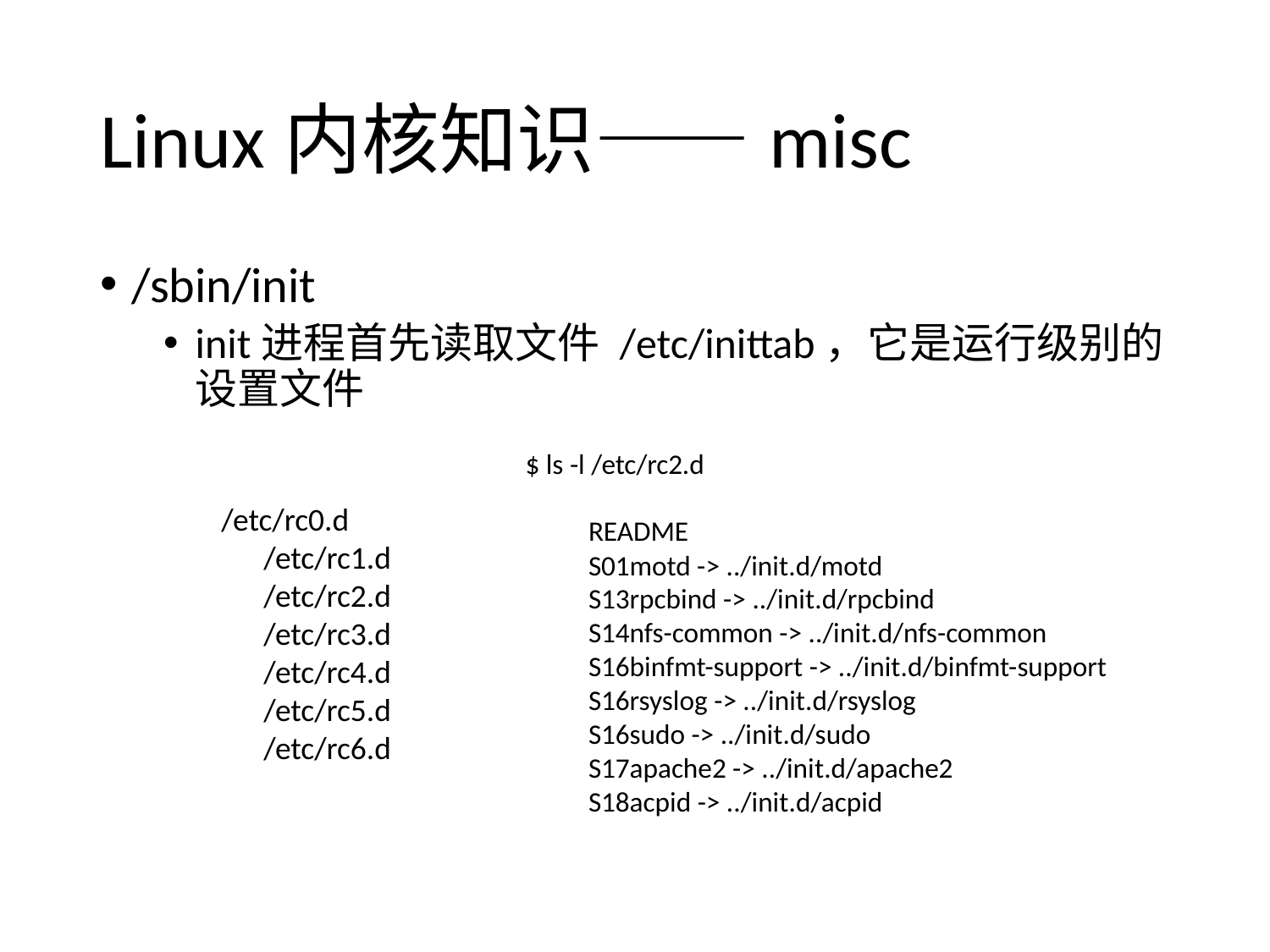

# Linux内核知识——misc
/sbin/init
init进程首先读取文件 /etc/inittab，它是运行级别的设置文件

$ ls -l /etc/rc2.d

　　README
　　S01motd -> ../init.d/motd
　　S13rpcbind -> ../init.d/rpcbind
　　S14nfs-common -> ../init.d/nfs-common
　　S16binfmt-support -> ../init.d/binfmt-support
　　S16rsyslog -> ../init.d/rsyslog
　　S16sudo -> ../init.d/sudo
　　S17apache2 -> ../init.d/apache2
　　S18acpid -> ../init.d/acpid
    /etc/rc0.d
　　/etc/rc1.d
　　/etc/rc2.d
　　/etc/rc3.d
　　/etc/rc4.d
　　/etc/rc5.d
　　/etc/rc6.d